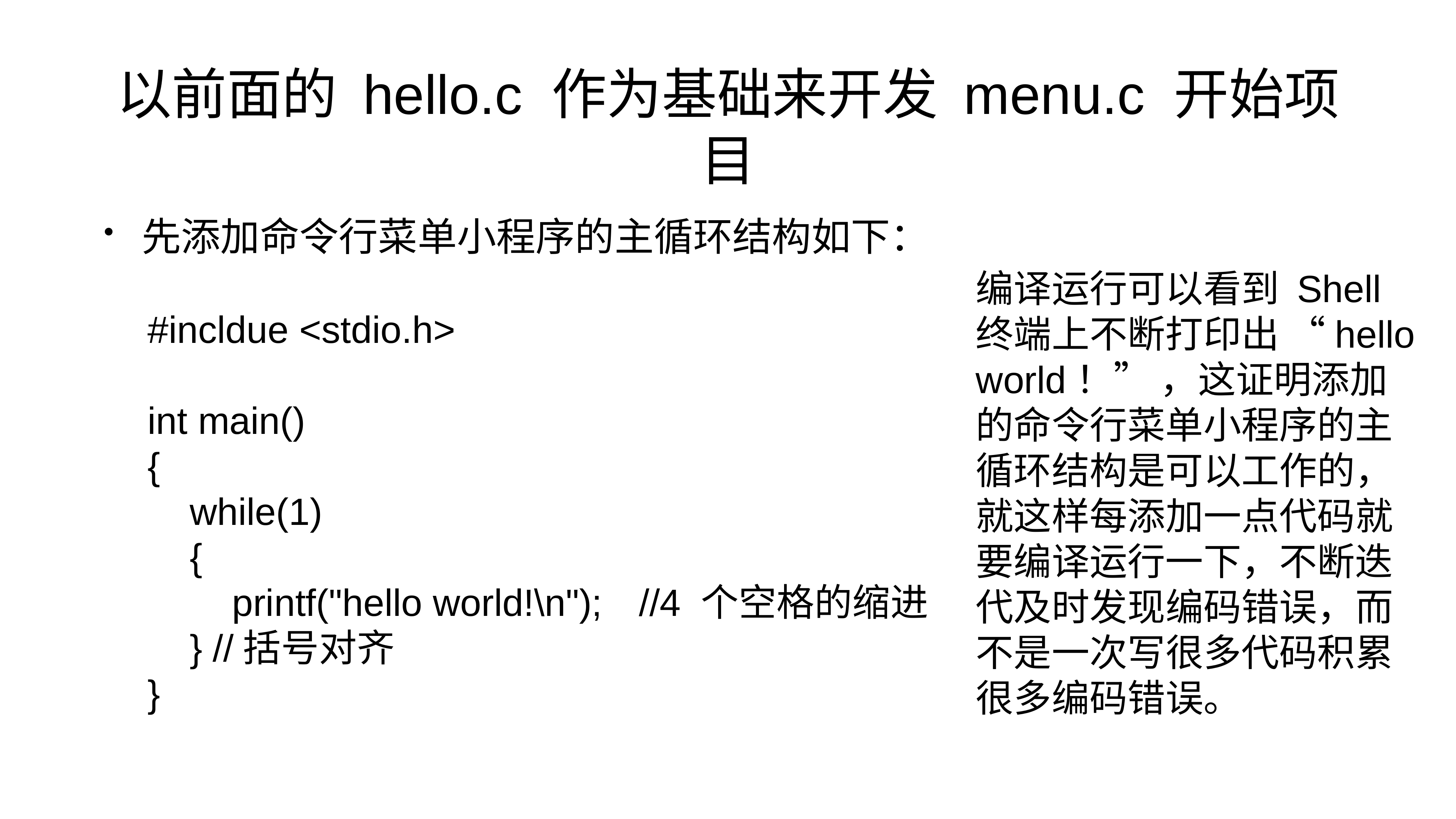

# 以前面的 hello.c 作为基础来开发 menu.c 开始项目
先添加命令行菜单小程序的主循环结构如下：
编译运行可以看到 Shell 终端上不断打印出 “hello world！” ，这证明添加的命令行菜单小程序的主循环结构是可以工作的，就这样每添加一点代码就要编译运行一下，不断迭代及时发现编码错误，而不是一次写很多代码积累很多编码错误。
#incldue <stdio.h>

int main()
{
    while(1)
    {
        printf("hello world!\n");	//4 个空格的缩进
    } //括号对齐
}